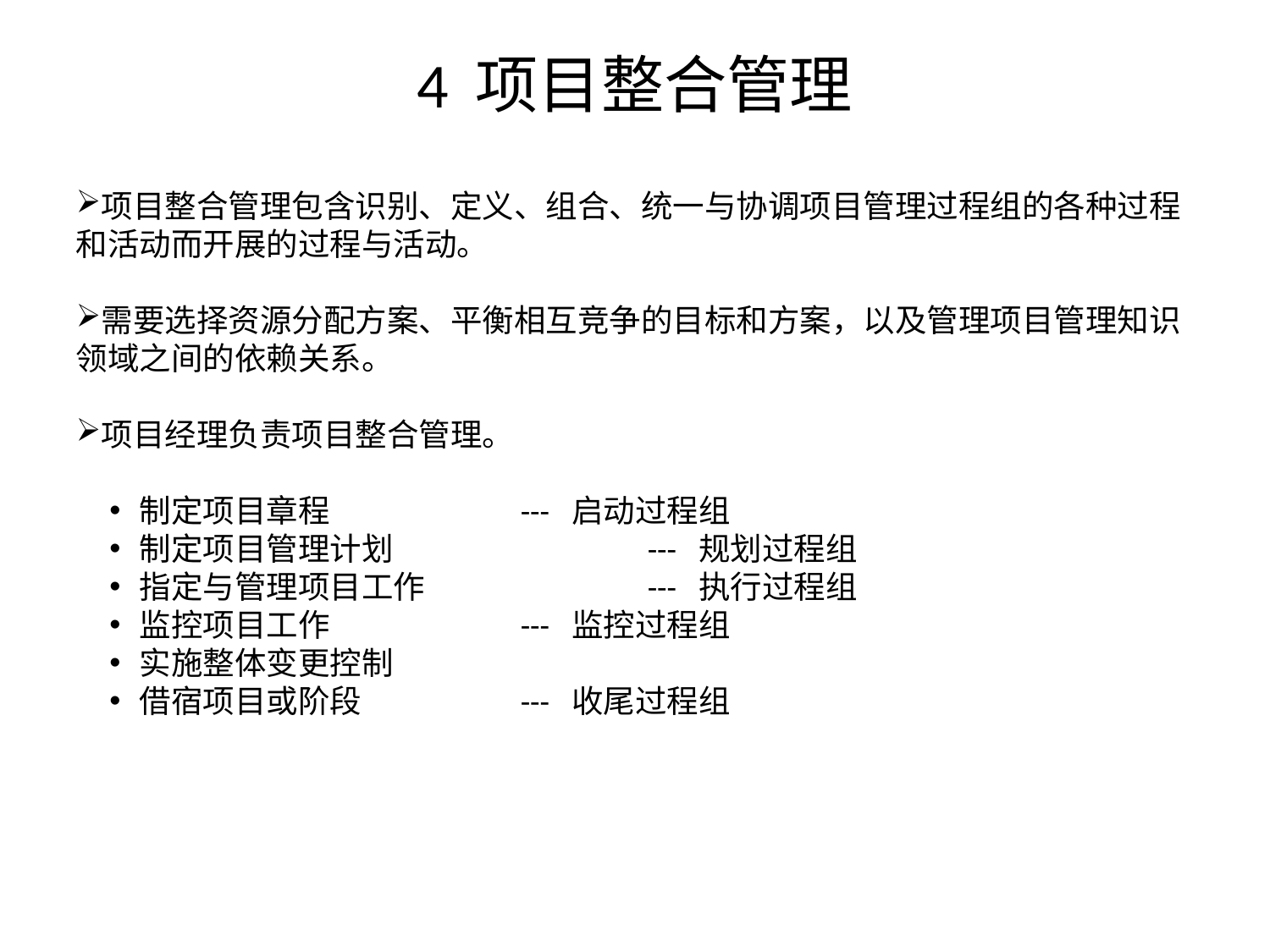

# 4 项目整合管理
项目整合管理包含识别、定义、组合、统一与协调项目管理过程组的各种过程和活动而开展的过程与活动。

需要选择资源分配方案、平衡相互竞争的目标和方案，以及管理项目管理知识领域之间的依赖关系。

项目经理负责项目整合管理。

制定项目章程		---  启动过程组
制定项目管理计划		---  规划过程组
指定与管理项目工作		---  执行过程组
监控项目工作		---  监控过程组
实施整体变更控制
借宿项目或阶段		---  收尾过程组